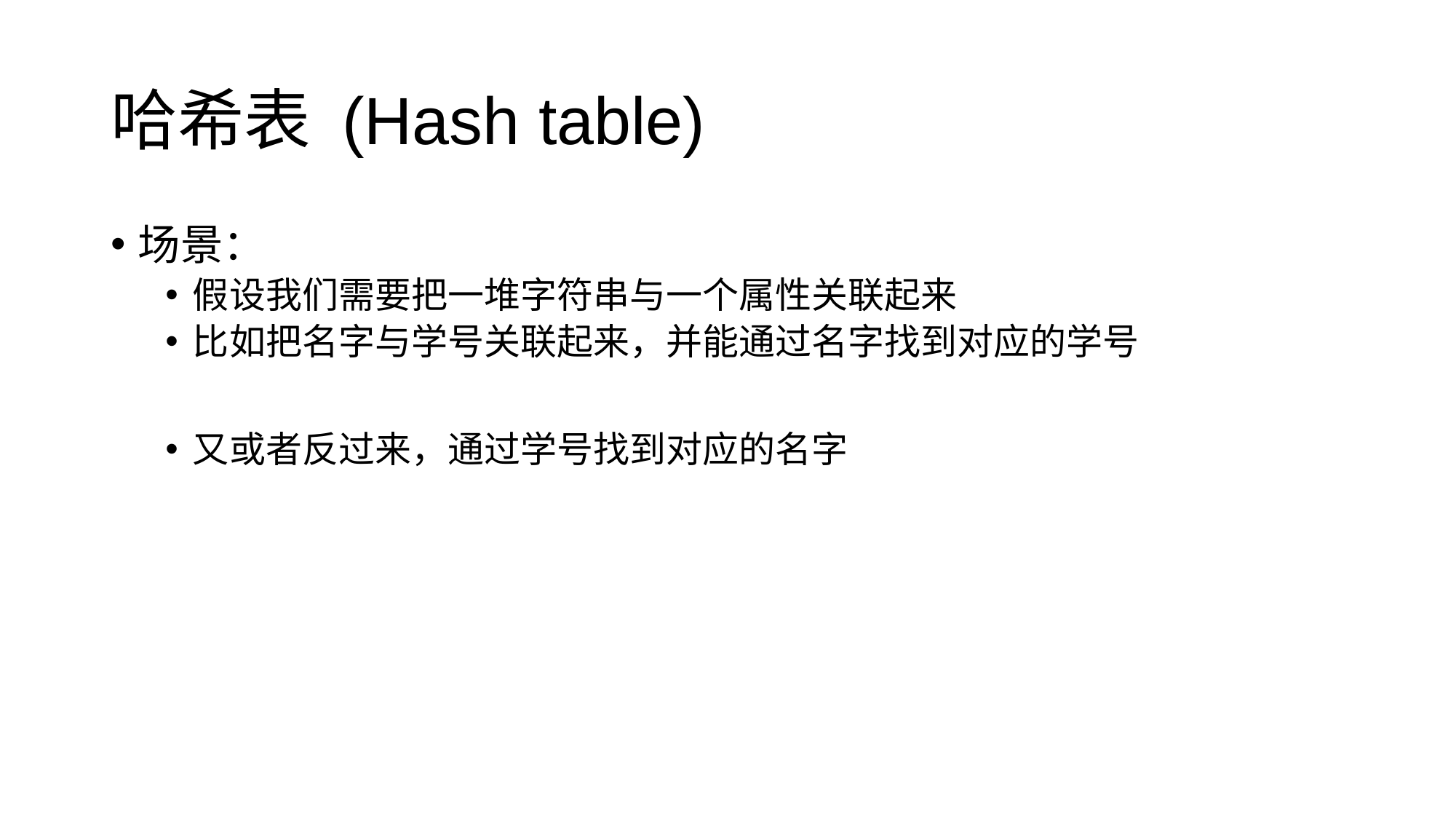

# 哈希表 (Hash table)
场景：
假设我们需要把一堆字符串与一个属性关联起来
比如把名字与学号关联起来，并能通过名字找到对应的学号

又或者反过来，通过学号找到对应的名字